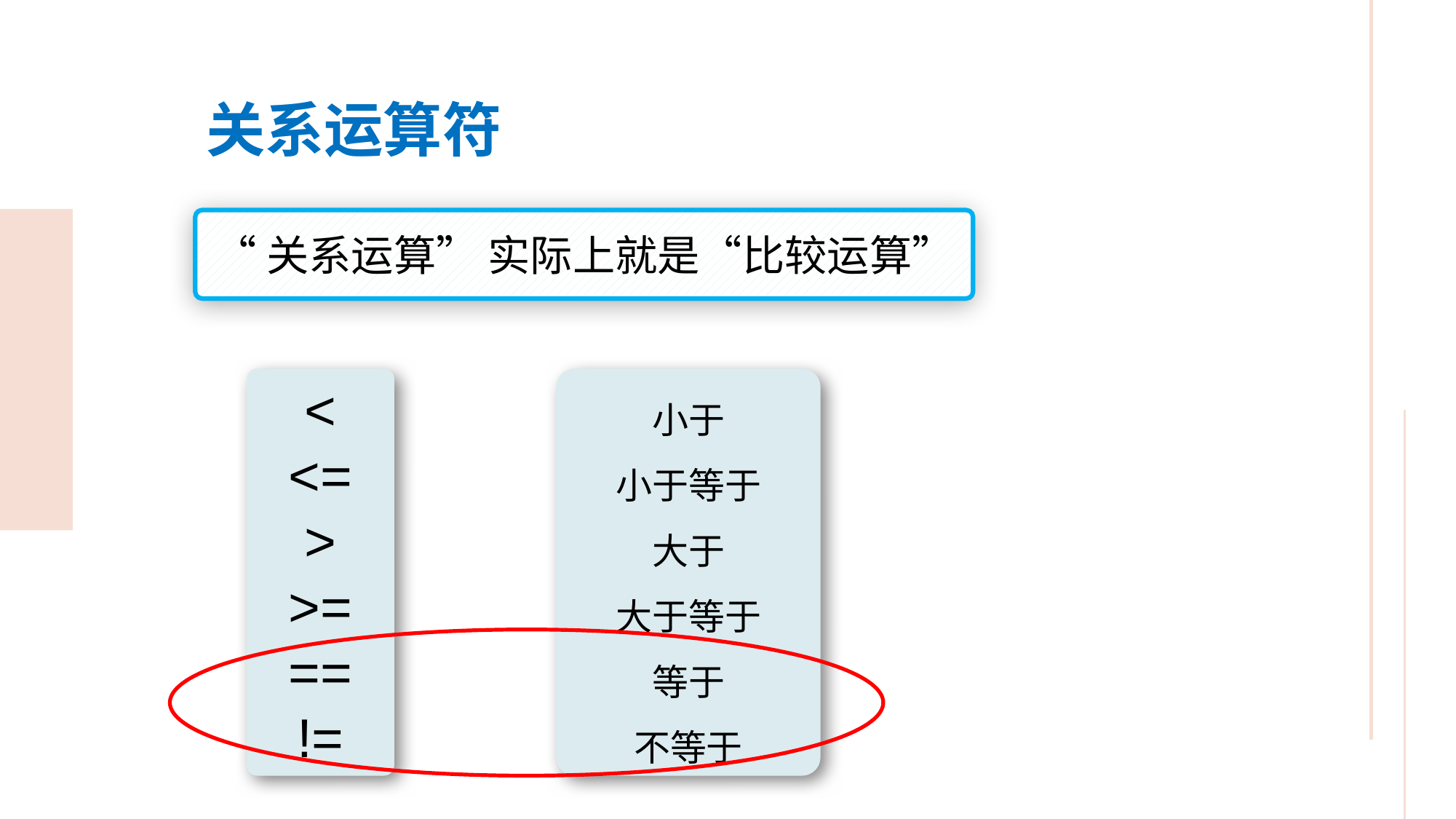

关系运算符
“关系运算” 实际上就是“比较运算”
<
<=
>
>=
==
!=
小于
小于等于
大于
大于等于
等于
不等于